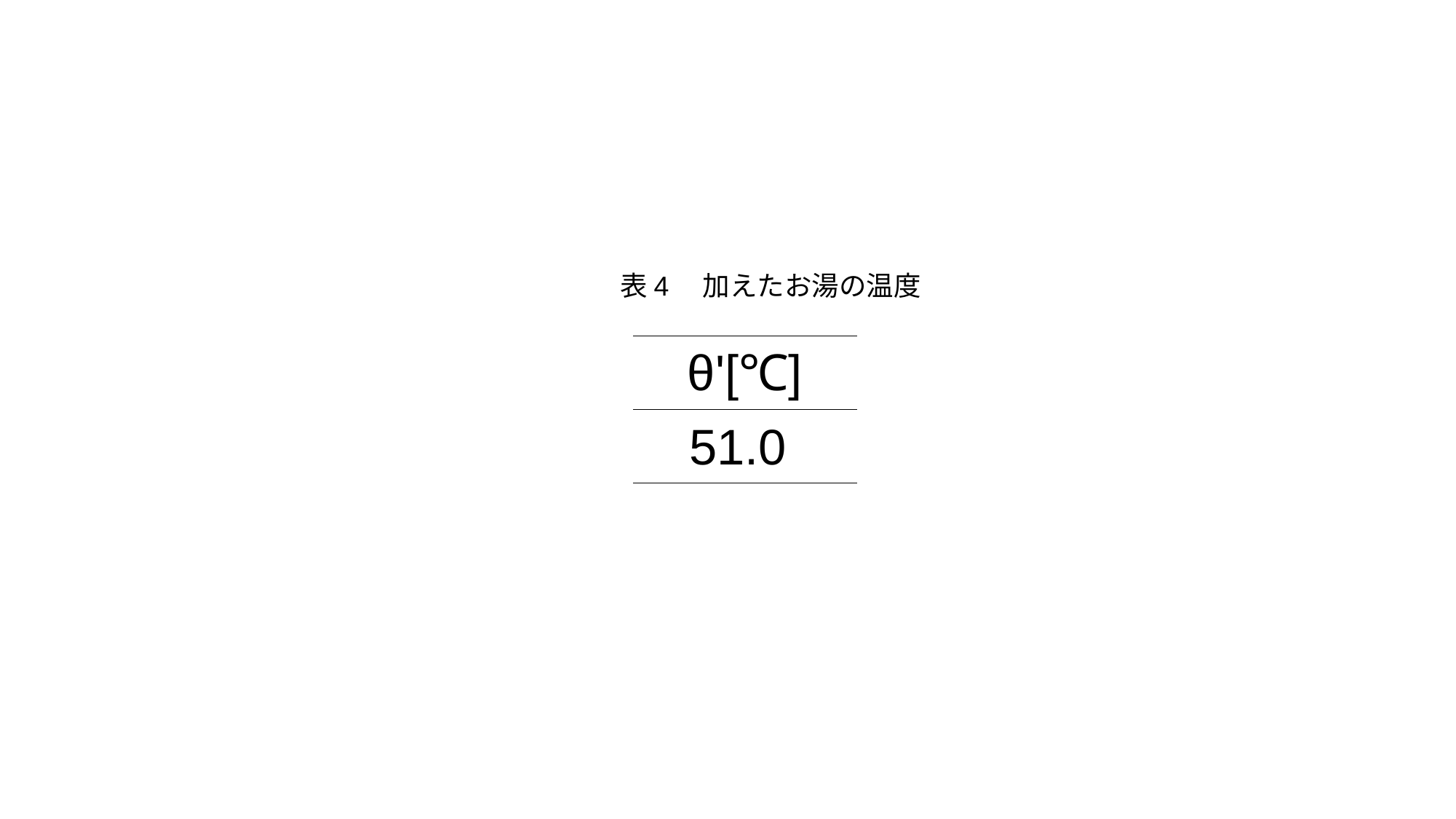

表4　加えたお湯の温度
| θ'[℃] |
| --- |
| 51.0 |